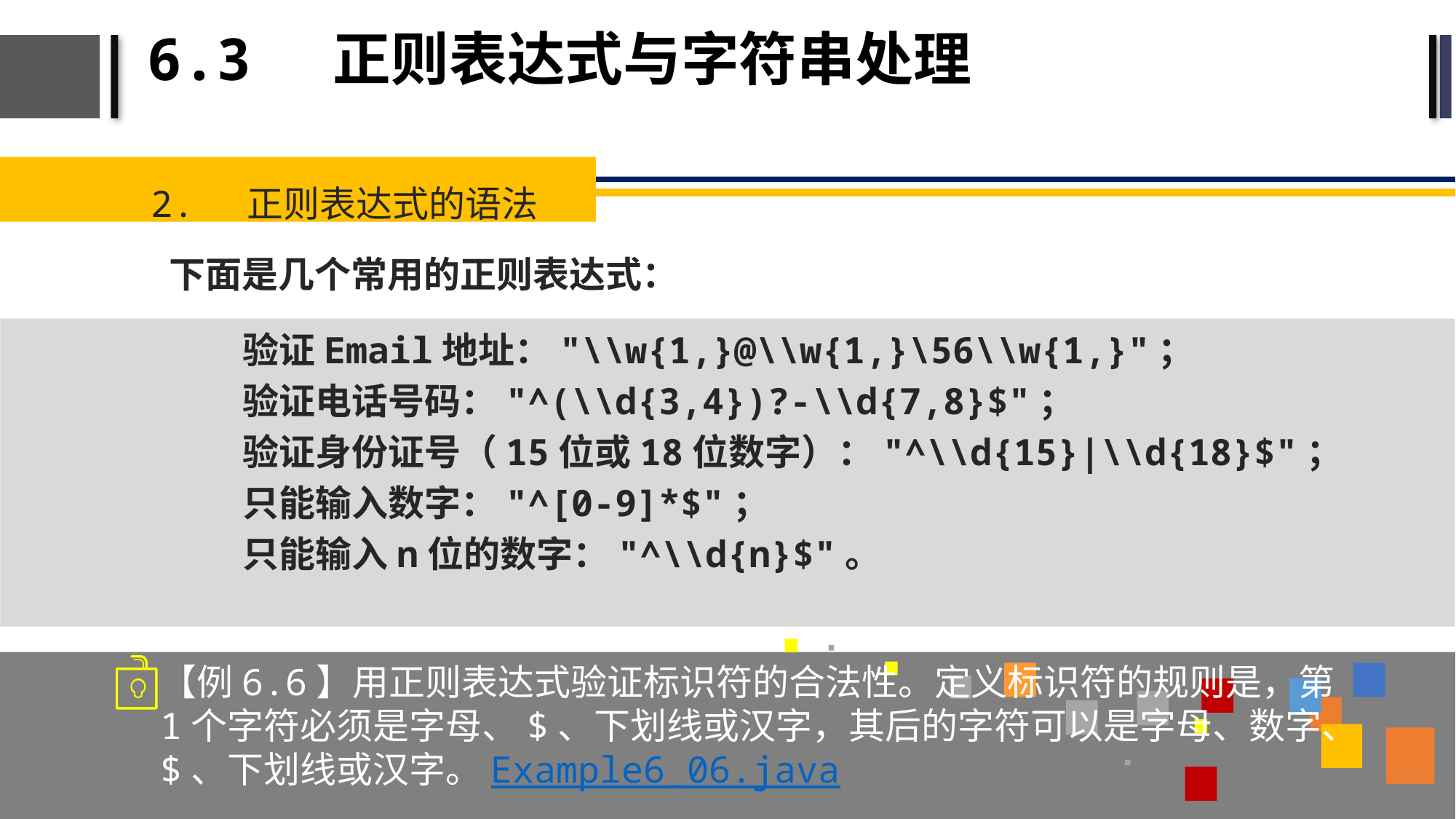

# 6.3  正则表达式与字符串处理
2.  正则表达式的语法

下面是几个常用的正则表达式：

验证Email地址："\\w{1,}@\\w{1,}\56\\w{1,}"；
验证电话号码："^(\\d{3,4})?-\\d{7,8}$"；
验证身份证号（15位或18位数字）："^\\d{15}|\\d{18}$"；
只能输入数字："^[0-9]*$"；
只能输入n位的数字："^\\d{n}$"。

【例6.6】用正则表达式验证标识符的合法性。定义标识符的规则是，第1个字符必须是字母、$、下划线或汉字，其后的字符可以是字母、数字、$、下划线或汉字。Example6_06.java